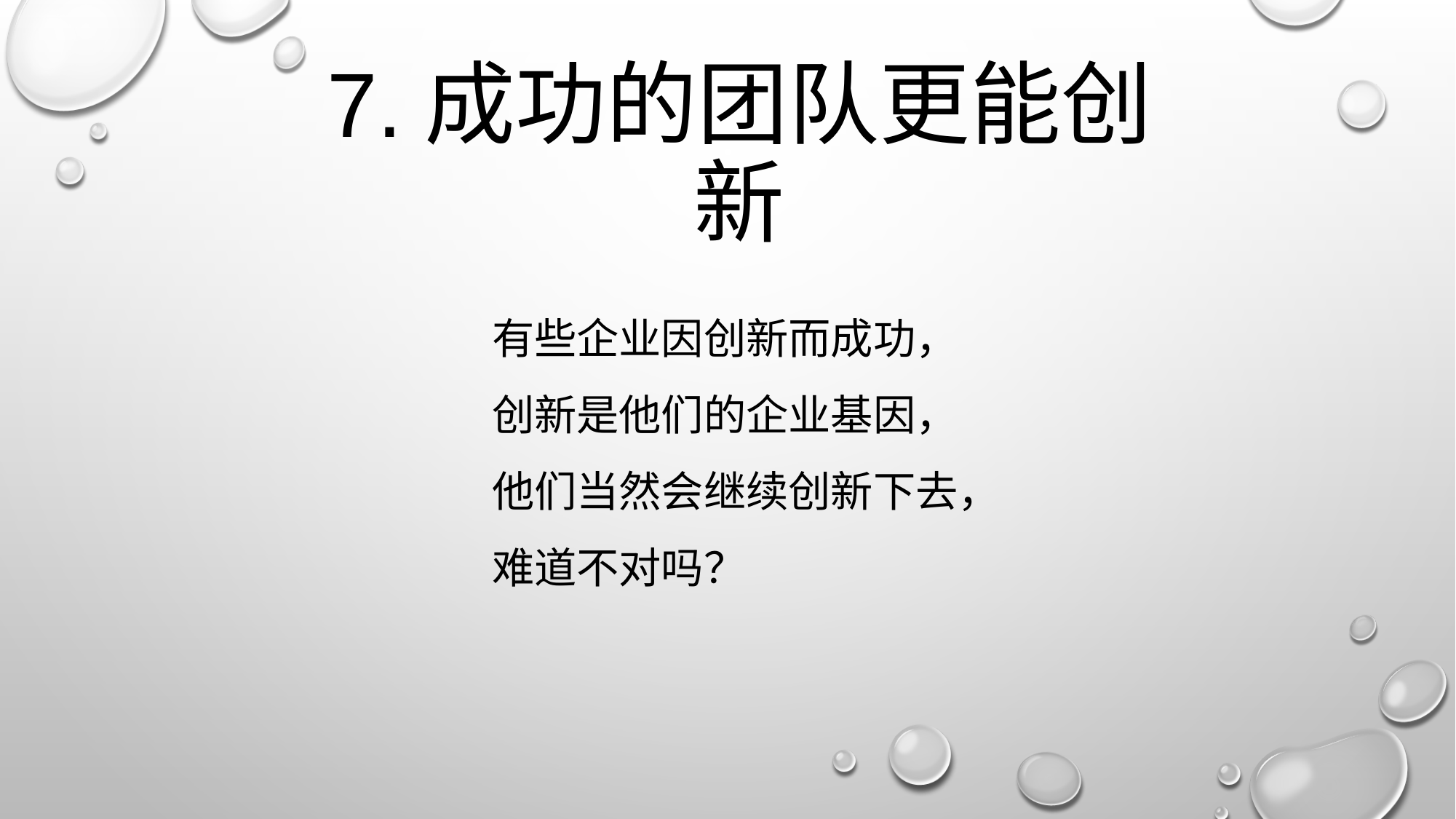

# 7.成功的团队更能创新
有些企业因创新而成功，
创新是他们的企业基因，
他们当然会继续创新下去，
难道不对吗？